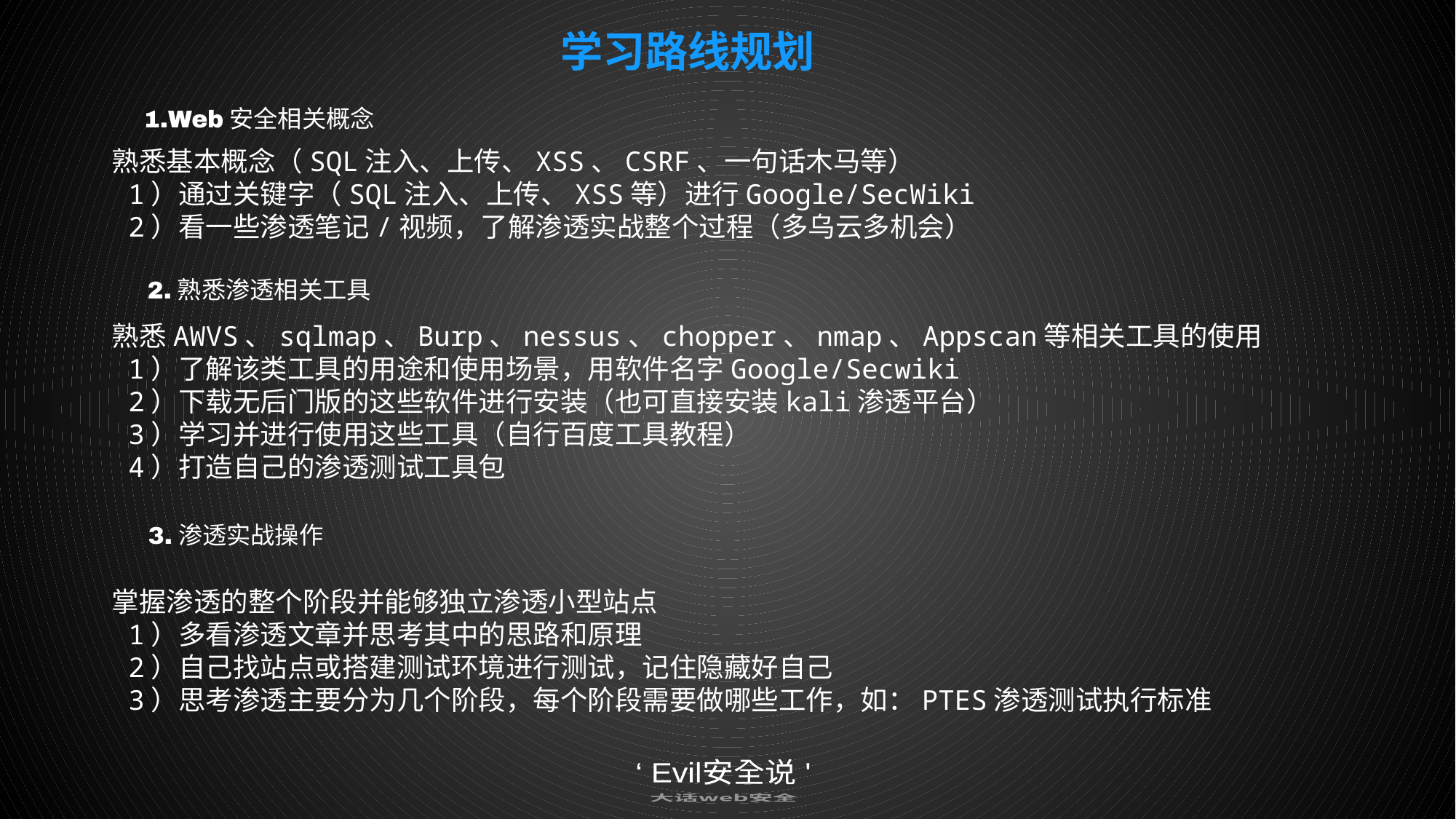

学习路线规划
1.Web安全相关概念
熟悉基本概念（SQL注入、上传、XSS、CSRF、一句话木马等）
 1）通过关键字（SQL注入、上传、XSS等）进行Google/SecWiki
 2）看一些渗透笔记/视频，了解渗透实战整个过程（多乌云多机会）
2.熟悉渗透相关工具
熟悉AWVS、sqlmap、Burp、nessus、chopper、nmap、Appscan等相关工具的使用
 1）了解该类工具的用途和使用场景，用软件名字Google/Secwiki
 2）下载无后门版的这些软件进行安装（也可直接安装kali渗透平台）
 3）学习并进行使用这些工具（自行百度工具教程）
 4）打造自己的渗透测试工具包
3.渗透实战操作
掌握渗透的整个阶段并能够独立渗透小型站点
 1）多看渗透文章并思考其中的思路和原理
 2）自己找站点或搭建测试环境进行测试，记住隐藏好自己
 3）思考渗透主要分为几个阶段，每个阶段需要做哪些工作，如：PTES渗透测试执行标准
‘ Evil安全说 '
大话web安全